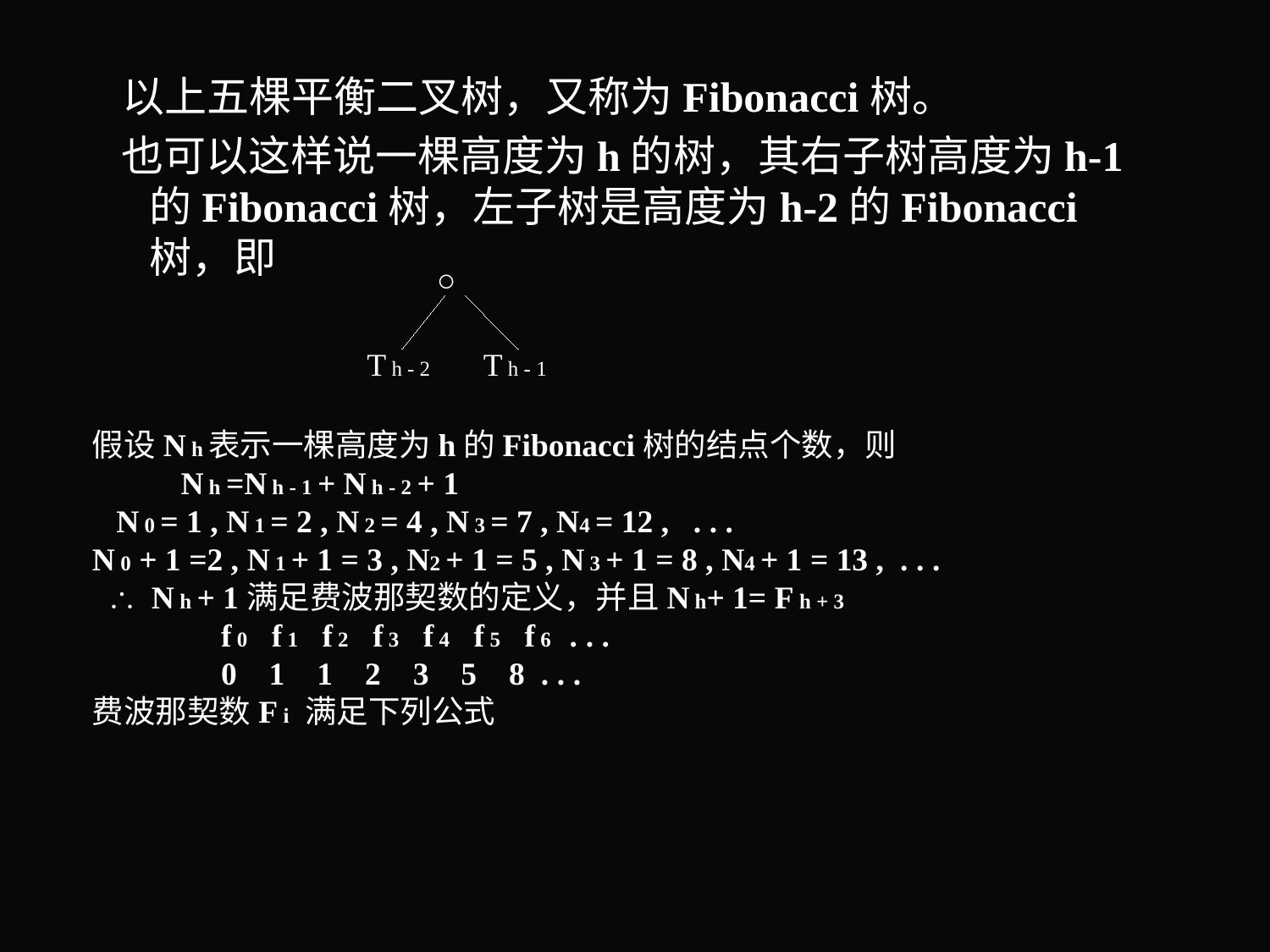

以上五棵平衡二叉树，又称为Fibonacci树。
 也可以这样说一棵高度为h的树，其右子树高度为h-1的Fibonacci树，左子树是高度为h-2的Fibonacci树，即
○

T h - 2
T h - 1
假设N h表示一棵高度为h的Fibonacci树的结点个数，则
           N h =N h - 1 + N h - 2 + 1
   N 0 = 1 , N 1 = 2 , N 2 = 4 , N 3 = 7 , N4 = 12 ,   . . .
N 0 + 1 =2 , N 1 + 1 = 3 , N2 + 1 = 5 , N 3 + 1 = 8 , N4 + 1 = 13 ,  . . .
  ∴ N h + 1满足费波那契数的定义，并且N h+ 1= F h + 3
                f 0   f 1   f 2   f 3   f 4   f 5   f 6   . . .
                0    1    1    2    3    5    8  . . .
费波那契数F i 满足下列公式